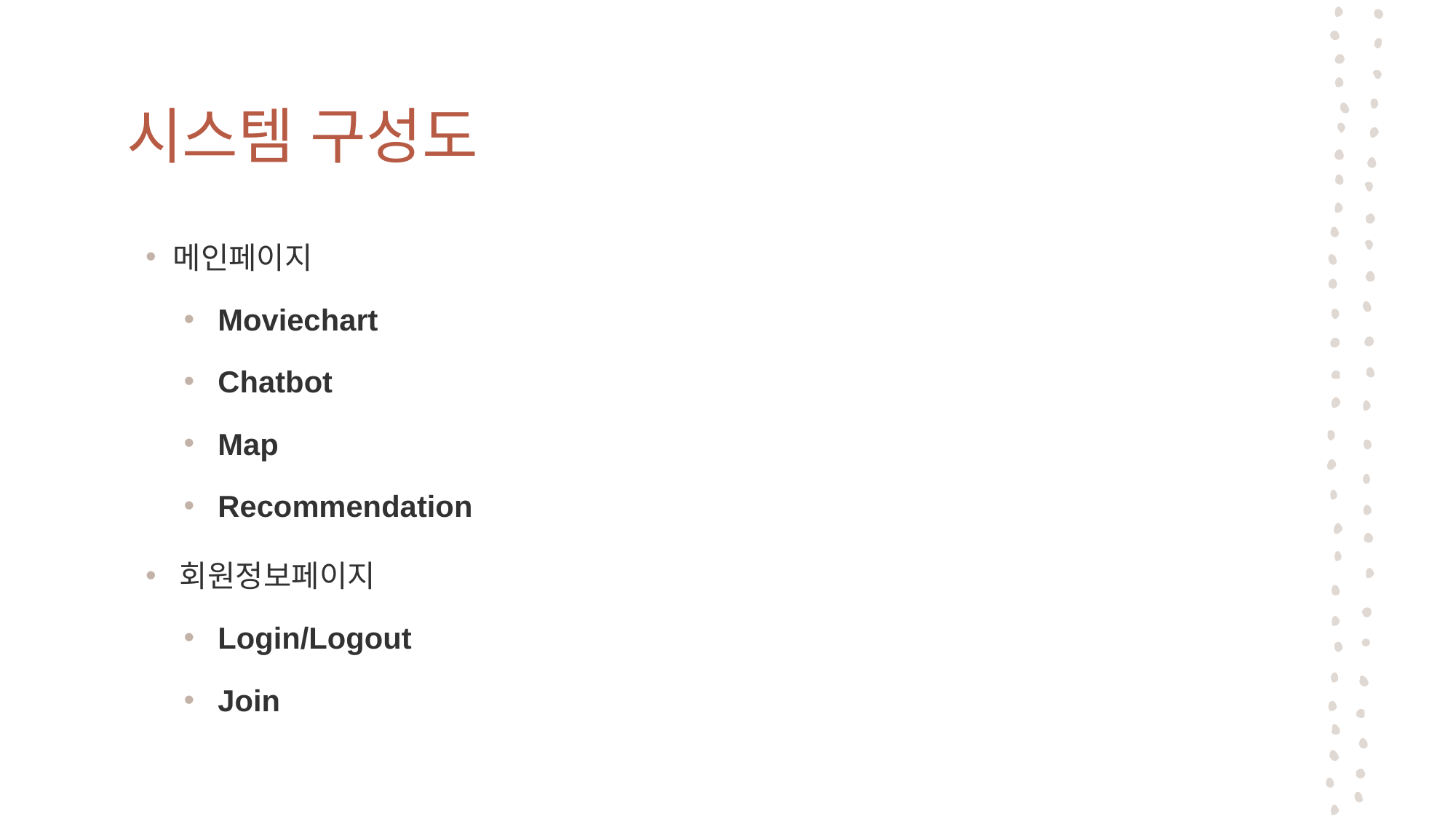

시스템 구성도
메인페이지
Moviechart
Chatbot
Map
Recommendation
회원정보페이지
Login/Logout
Join